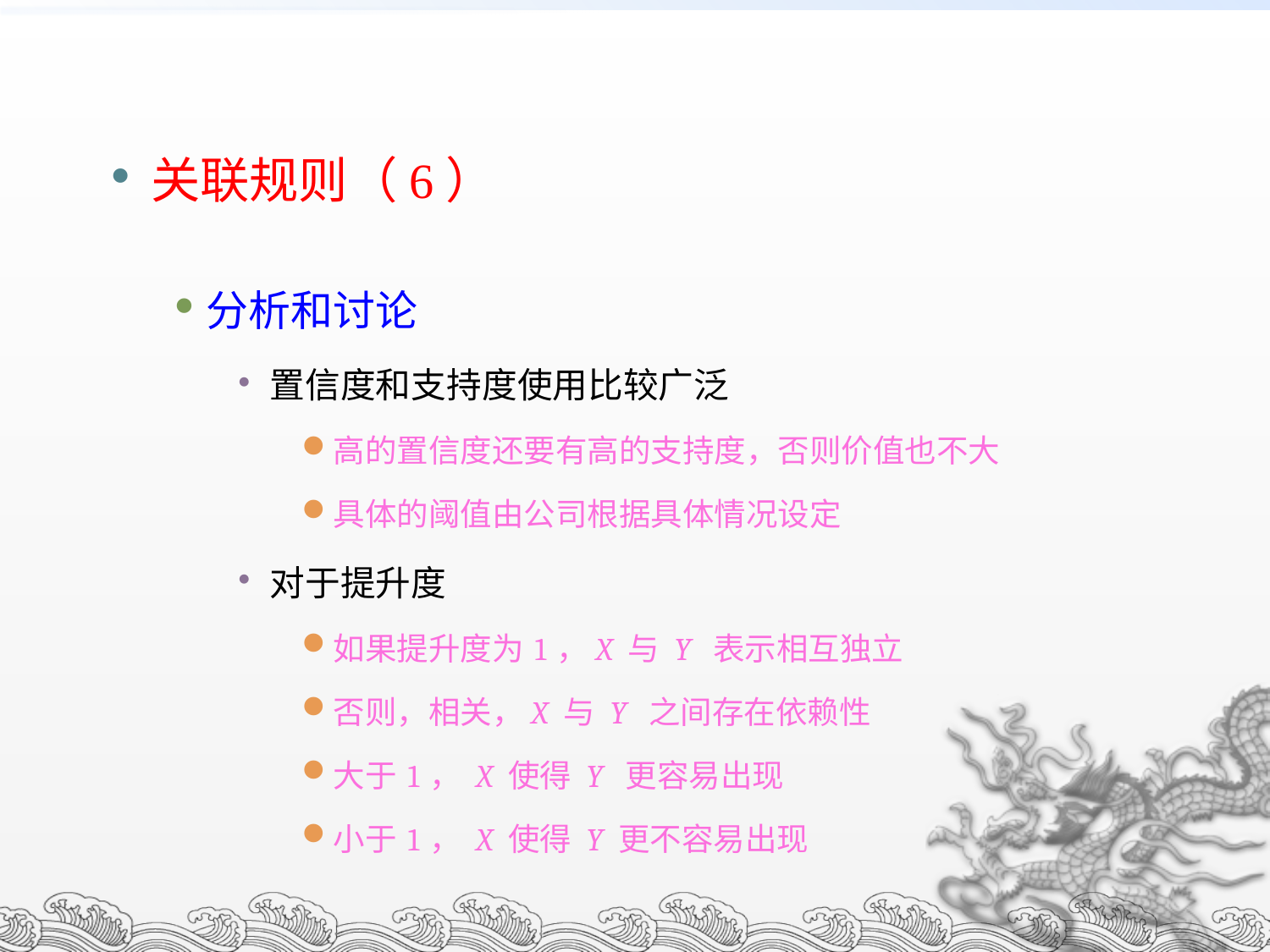

关联规则（6）

分析和讨论
置信度和支持度使用比较广泛
高的置信度还要有高的支持度，否则价值也不大
具体的阈值由公司根据具体情况设定
对于提升度
如果提升度为1，X 与 Y  表示相互独立
否则，相关，X 与 Y  之间存在依赖性
大于1， X 使得 Y  更容易出现
小于1， X 使得 Y 更不容易出现